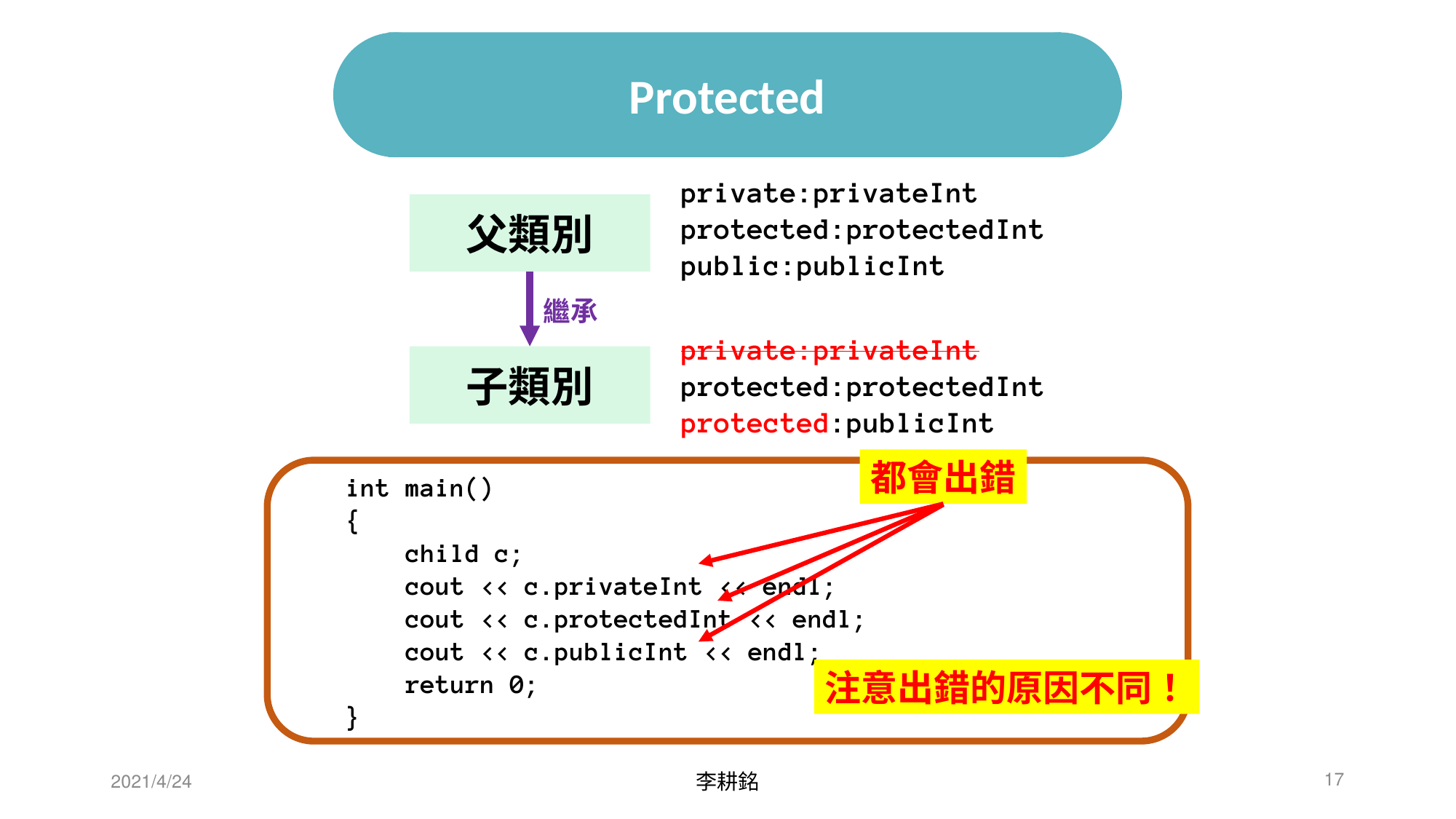

# Protected
private:privateInt
protected:protectedInt
public:publicInt
父類別
繼承
private:privateInt
protected:protectedInt
protected:publicInt
子類別
都會出錯
int main()
{
    child c;
    cout << c.privateInt << endl;
    cout << c.protectedInt << endl;
    cout << c.publicInt << endl;
    return 0;
}
注意出錯的原因不同！
2021/4/24
李耕銘
17